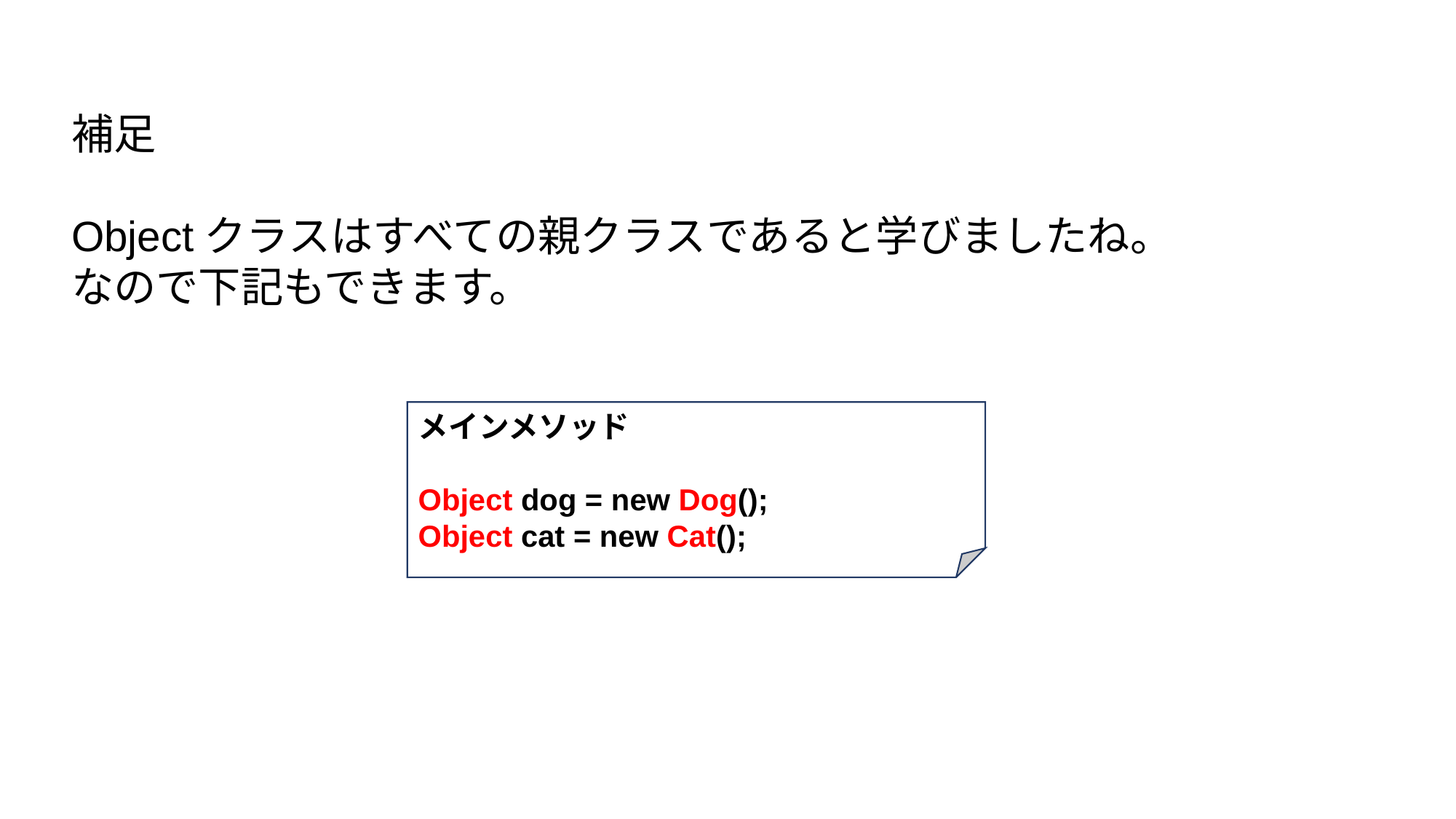

補足

Objectクラスはすべての親クラスであると学びましたね。
なので下記もできます。
メインメソッド

Object dog = new Dog();
Object cat = new Cat();